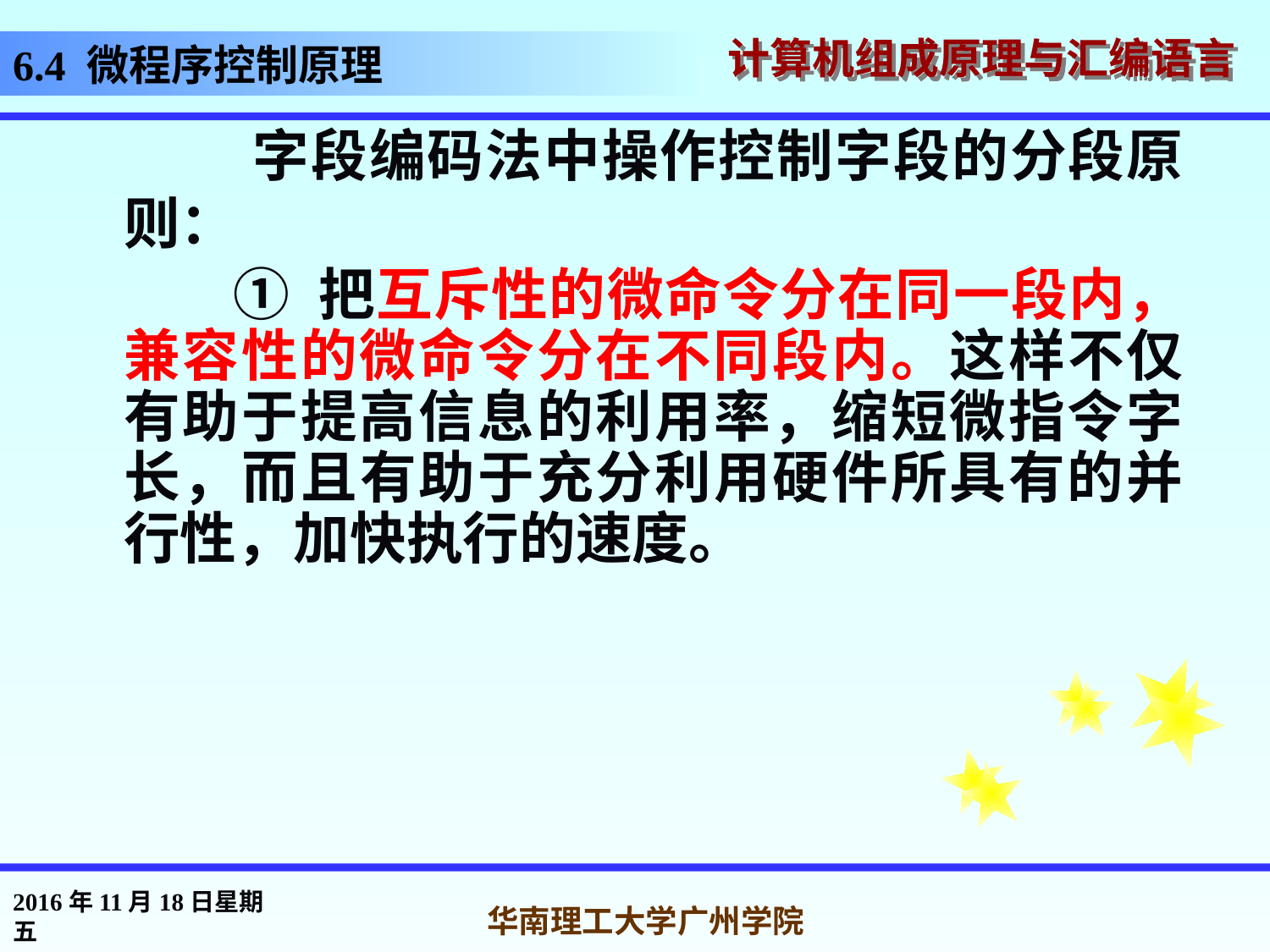

# 6.4 微程序控制原理
           字段编码法中操作控制字段的分段原则：
           ① 把互斥性的微命令分在同一段内，兼容性的微命令分在不同段内。这样不仅有助于提高信息的利用率，缩短微指令字长，而且有助于充分利用硬件所具有的并行性，加快执行的速度。
2016年11月18日星期五
华南理工大学广州学院